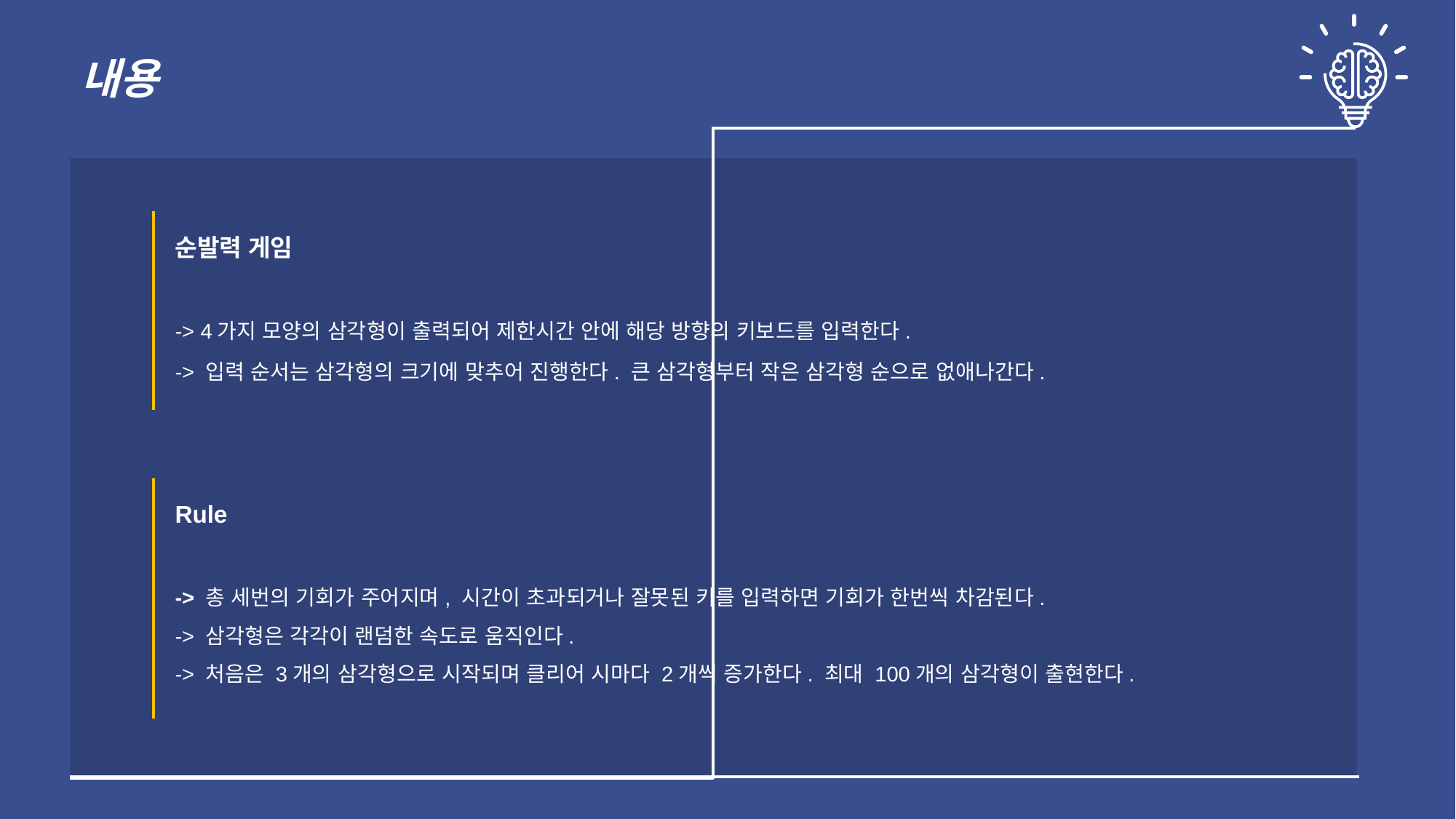

내용
순발력 게임

-> 4가지 모양의 삼각형이 출력되어 제한시간 안에 해당 방향의 키보드를 입력한다.
-> 입력 순서는 삼각형의 크기에 맞추어 진행한다. 큰 삼각형부터 작은 삼각형 순으로 없애나간다.
Rule

-> 총 세번의 기회가 주어지며, 시간이 초과되거나 잘못된 키를 입력하면 기회가 한번씩 차감된다.
-> 삼각형은 각각이 랜덤한 속도로 움직인다.
-> 처음은 3개의 삼각형으로 시작되며 클리어 시마다 2개씩 증가한다. 최대 100개의 삼각형이 출현한다.